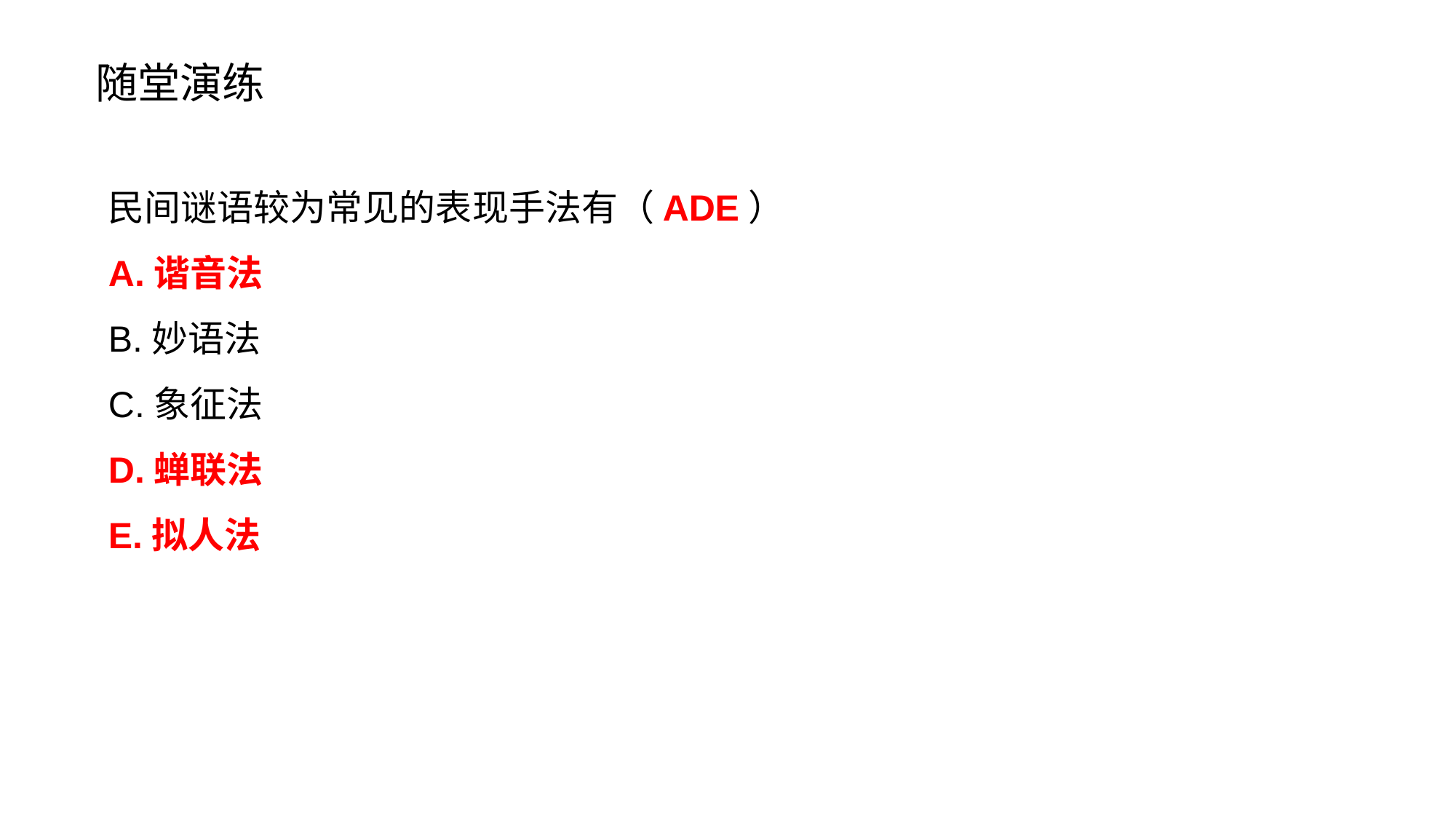

随堂演练
民间谜语较为常见的表现手法有（ADE）
A.谐音法
B.妙语法
C.象征法
D.蝉联法
E.拟人法